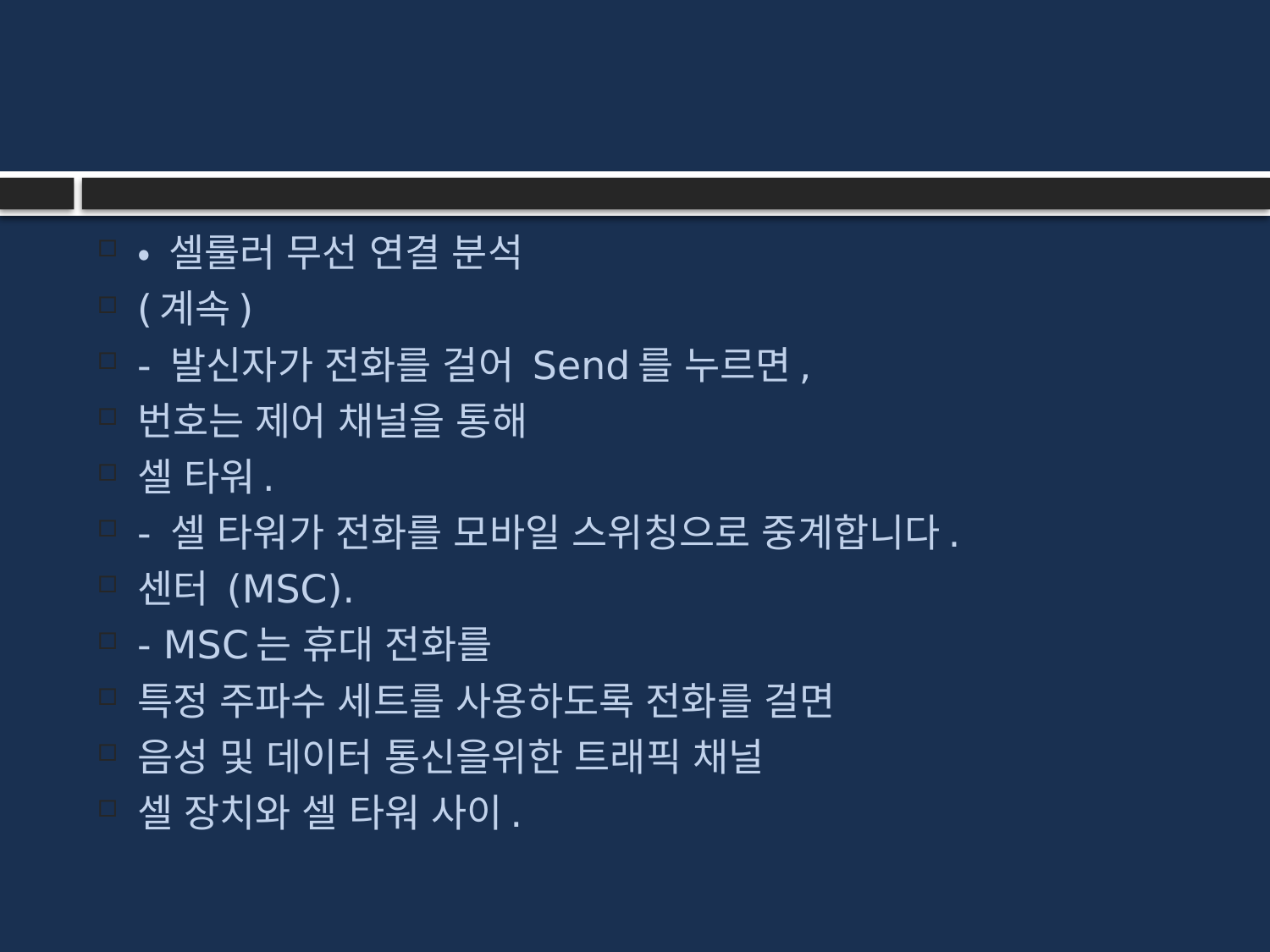

#
• 셀룰러 무선 연결 분석
(계속)
- 발신자가 전화를 걸어 Send를 누르면,
번호는 제어 채널을 통해
셀 타워.
- 셀 타워가 전화를 모바일 스위칭으로 중계합니다.
센터 (MSC).
- MSC는 휴대 전화를
특정 주파수 세트를 사용하도록 전화를 걸면
음성 및 데이터 통신을위한 트래픽 채널
셀 장치와 셀 타워 사이.